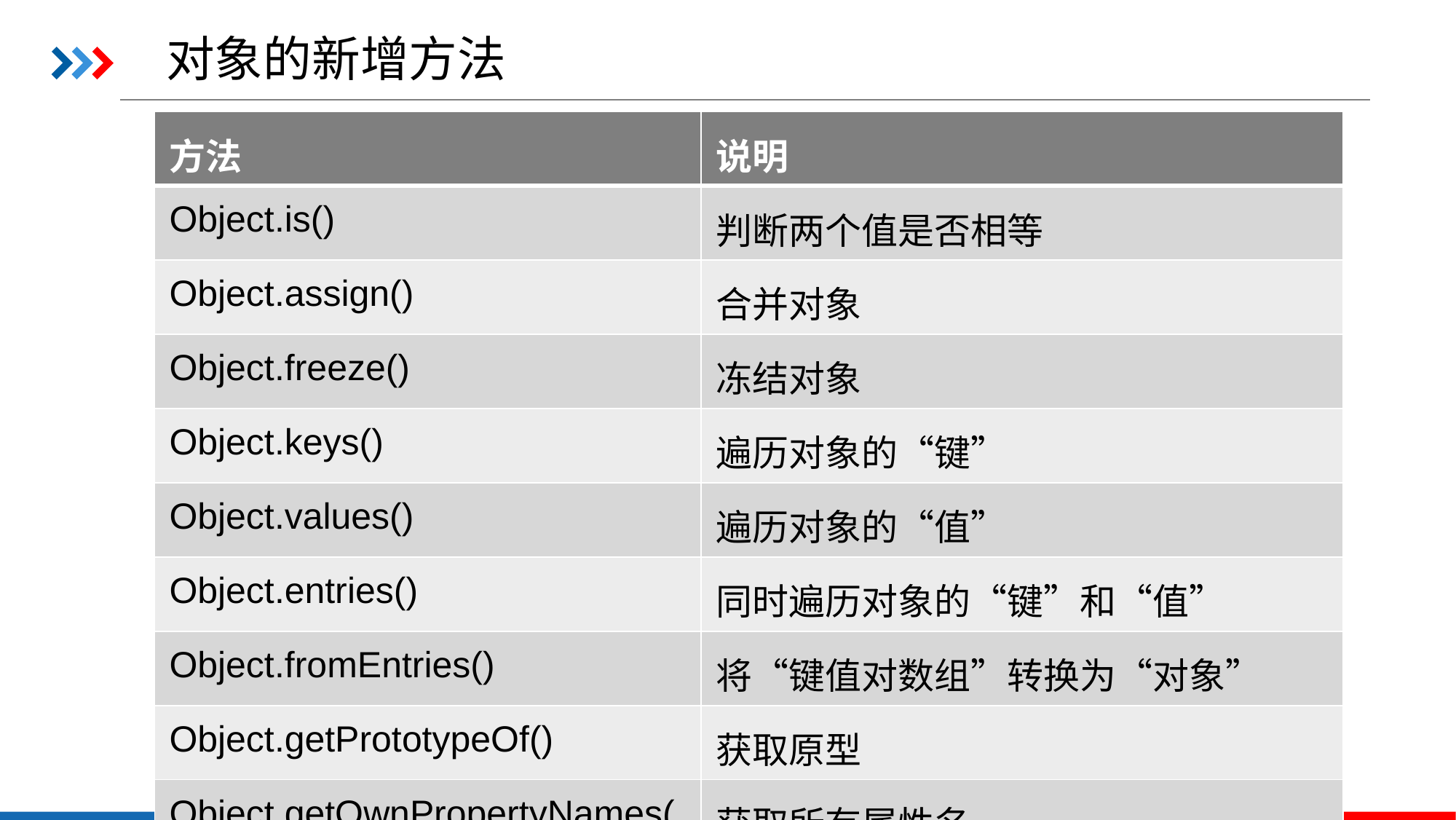

对象的新增方法
| 方法 | 说明 |
| --- | --- |
| Object.is() | 判断两个值是否相等 |
| Object.assign() | 合并对象 |
| Object.freeze() | 冻结对象 |
| Object.keys() | 遍历对象的“键” |
| Object.values() | 遍历对象的“值” |
| Object.entries() | 同时遍历对象的“键”和“值” |
| Object.fromEntries() | 将“键值对数组”转换为“对象” |
| Object.getPrototypeOf() | 获取原型 |
| Object.getOwnPropertyNames() | 获取所有属性名 |
| Object.defineProperty() | 定义新属性 |